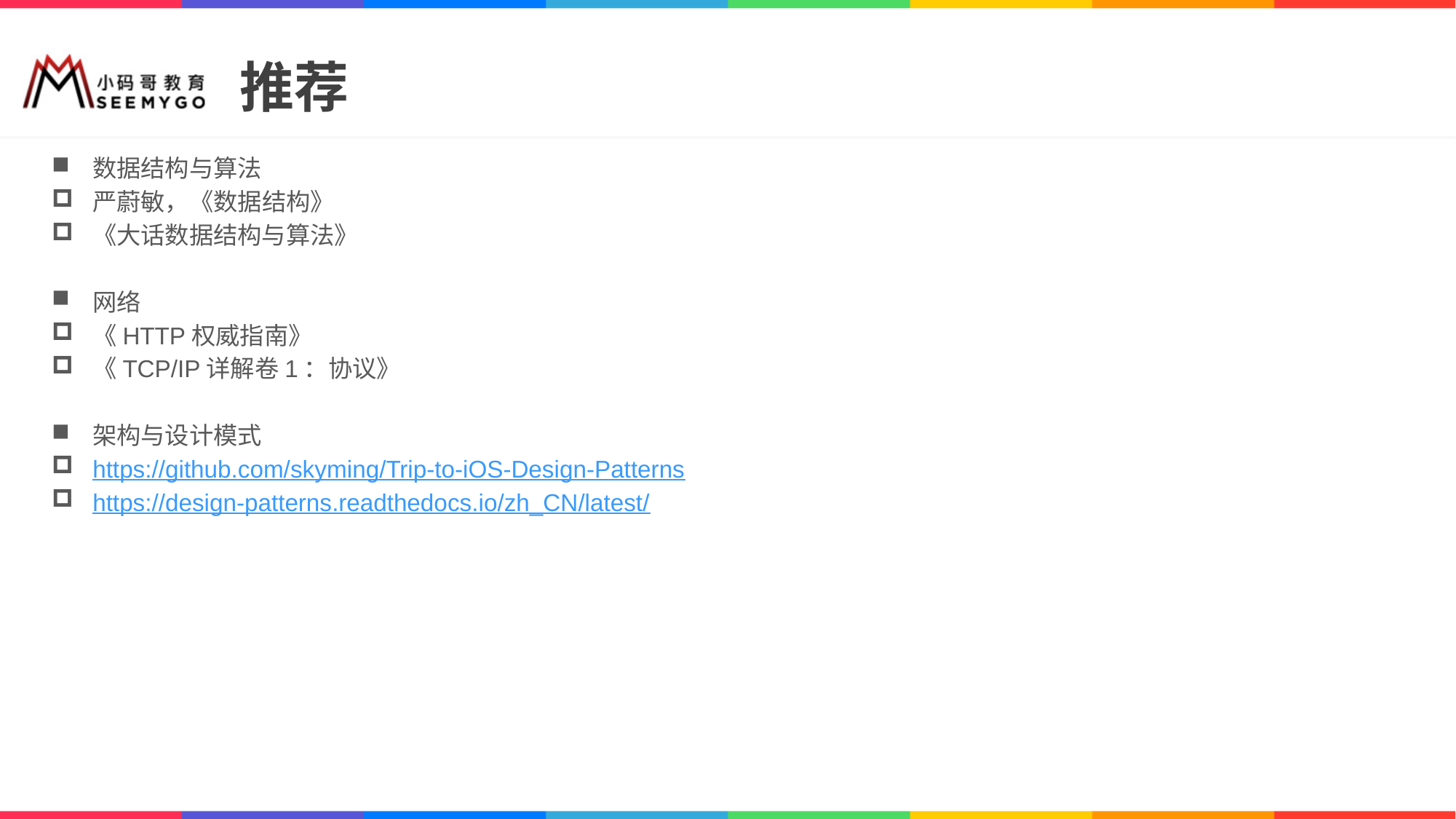

# 推荐
数据结构与算法
严蔚敏，《数据结构》
《大话数据结构与算法》

网络
《HTTP权威指南》
《TCP/IP详解卷1：协议》

架构与设计模式
https://github.com/skyming/Trip-to-iOS-Design-Patterns
https://design-patterns.readthedocs.io/zh_CN/latest/